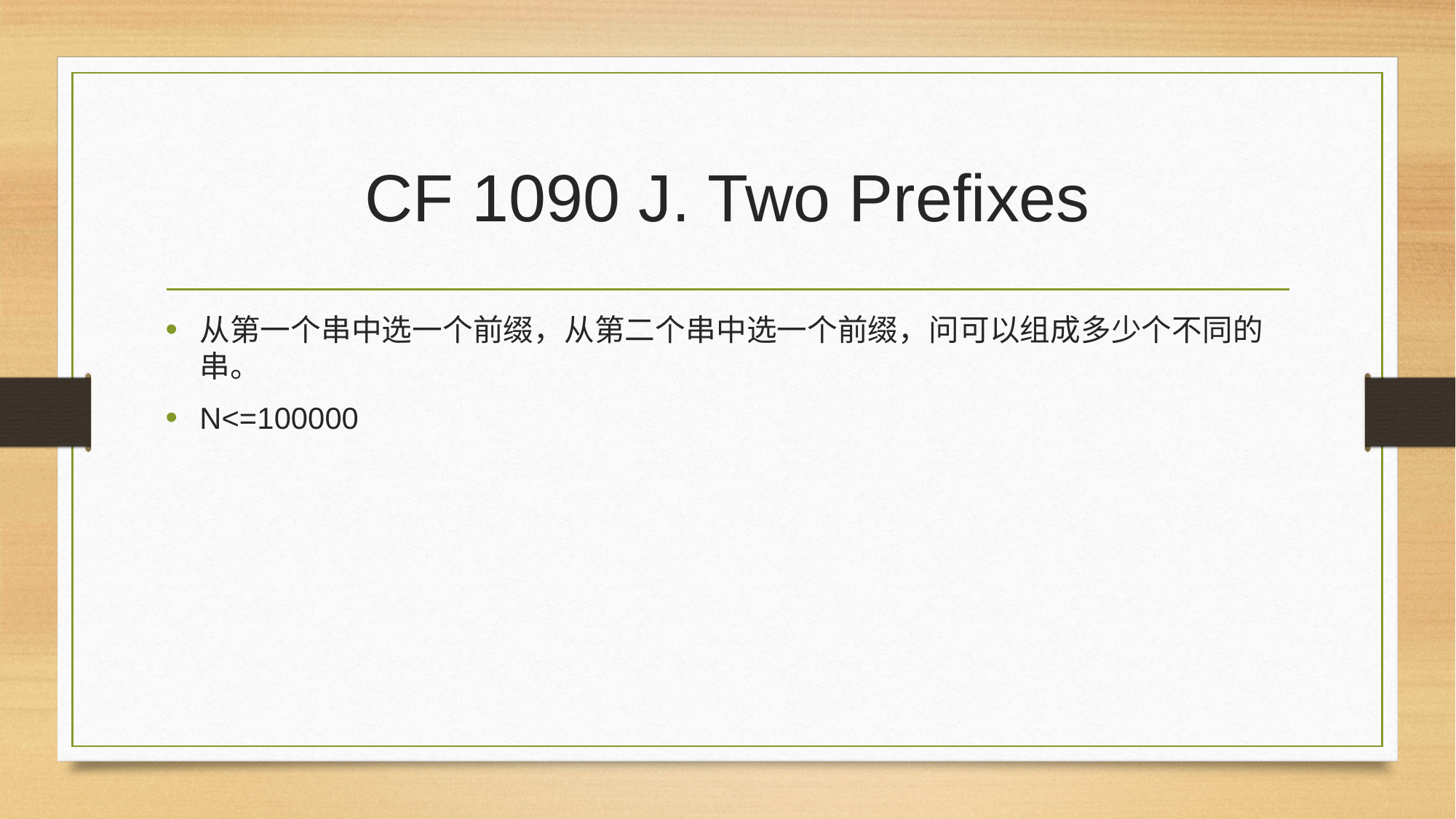

# CF 1090 J. Two Prefixes
从第一个串中选一个前缀，从第二个串中选一个前缀，问可以组成多少个不同的串。
N<=100000